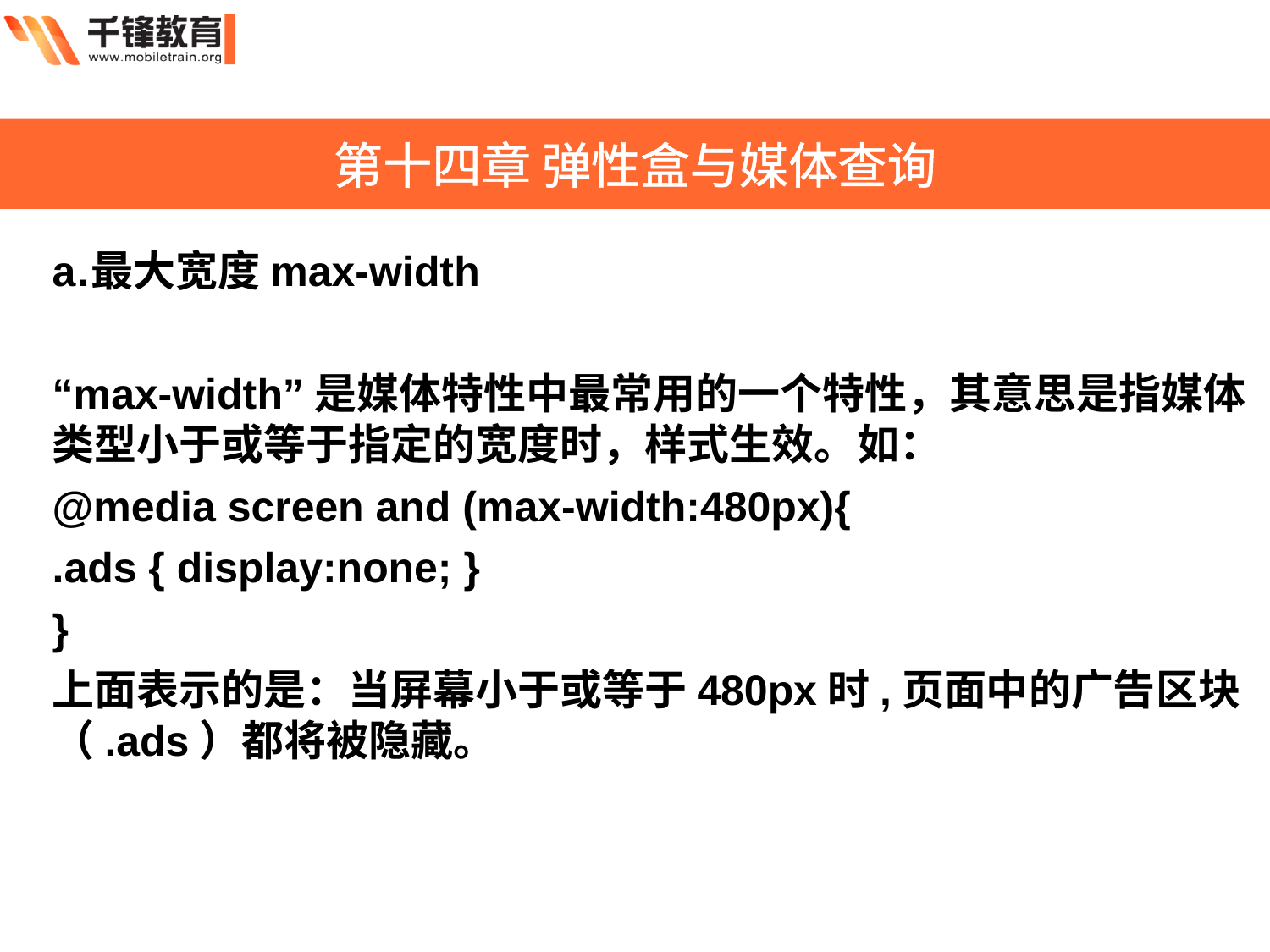

第十四章 弹性盒与媒体查询
最大宽度max-width

“max-width”是媒体特性中最常用的一个特性，其意思是指媒体类型小于或等于指定的宽度时，样式生效。如：
@media screen and (max-width:480px){
.ads { display:none; }
}
上面表示的是：当屏幕小于或等于480px时,页面中的广告区块（.ads）都将被隐藏。